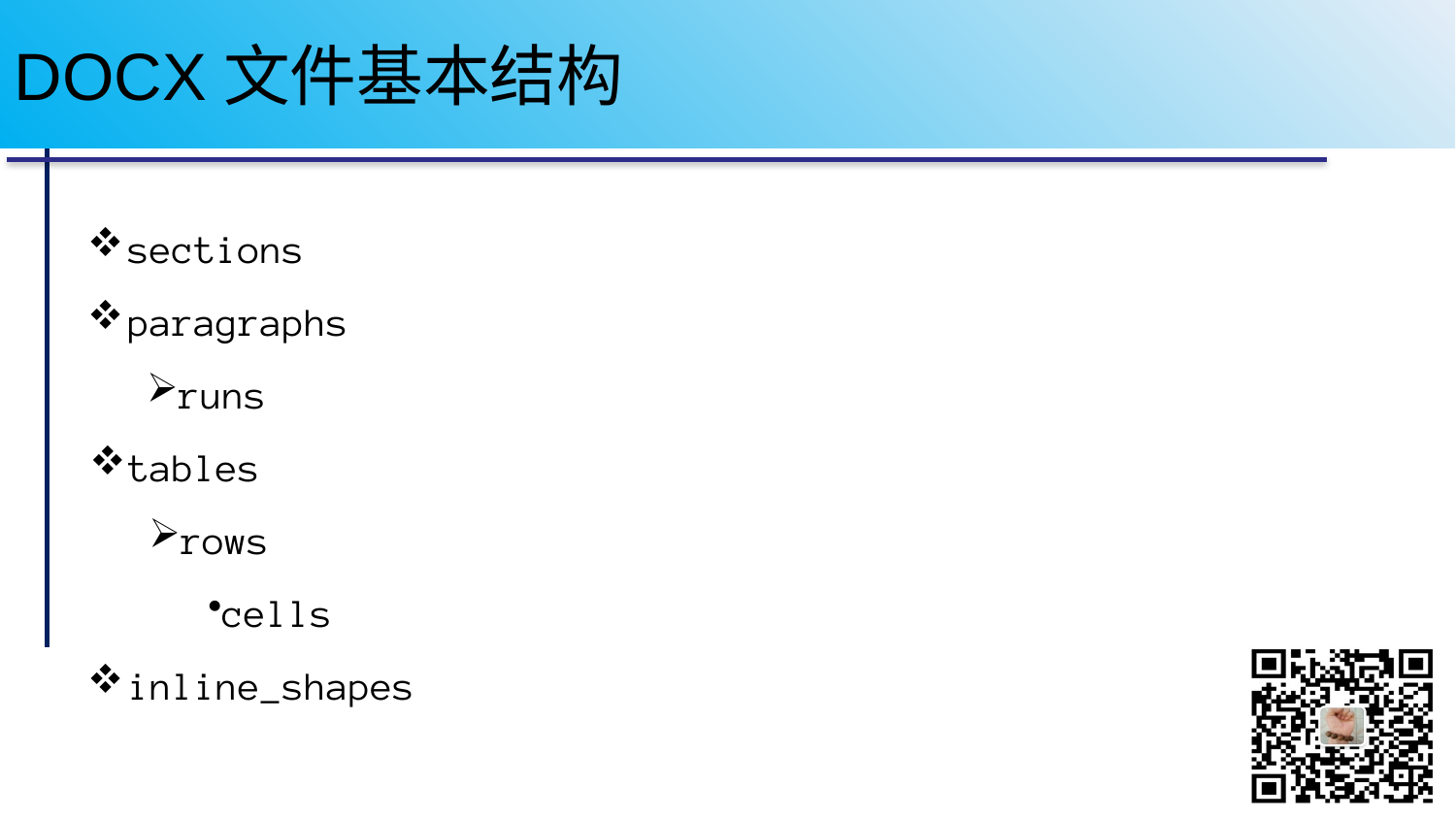

# DOCX文件基本结构
sections
paragraphs
runs
tables
rows
cells
inline_shapes